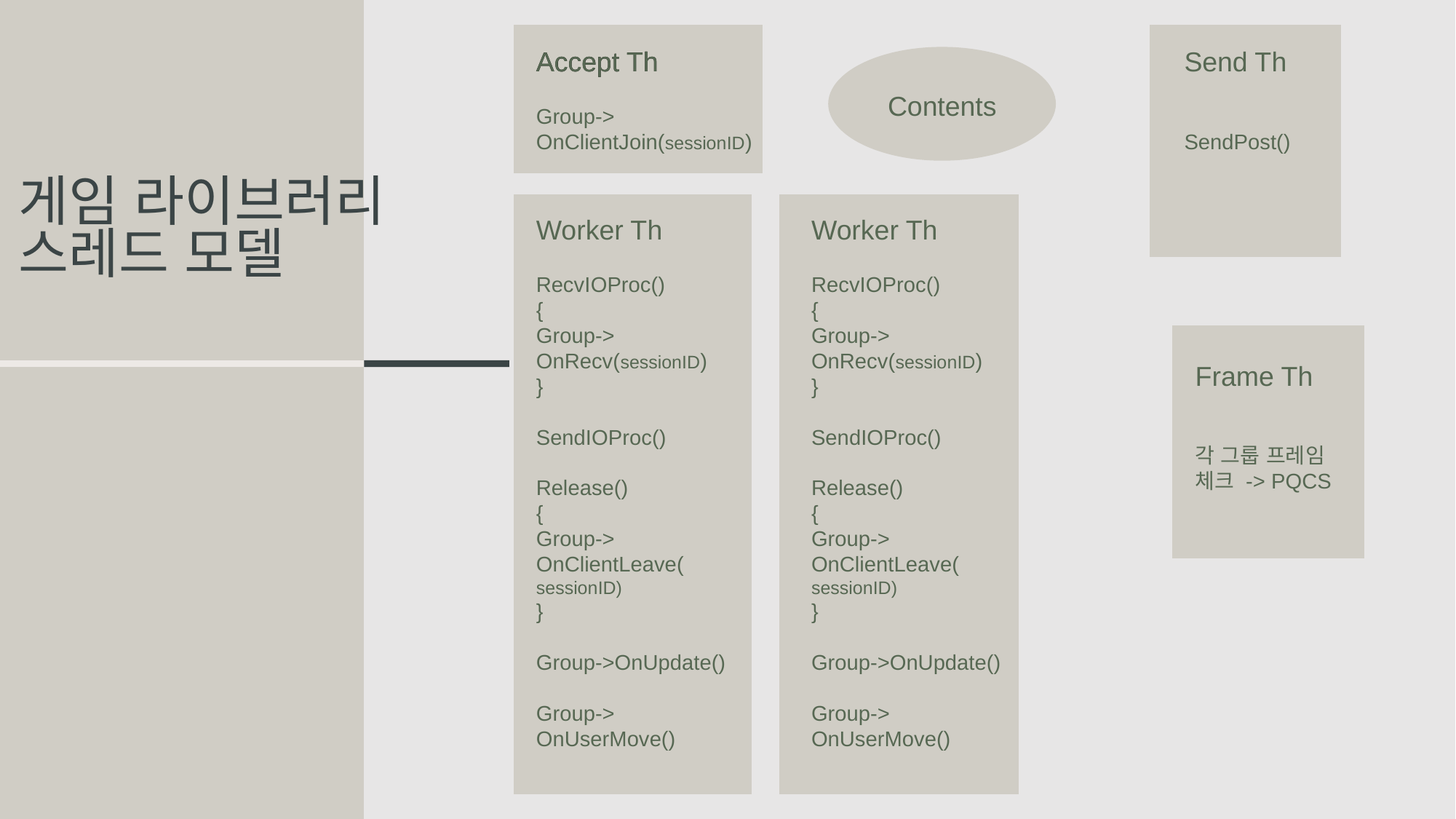

Accept Th
Accept Th

Group->
OnClientJoin(sessionID)

Send Th

SendPost()

Contents

# 게임 라이브러리 스레드 모델

Worker Th

RecvIOProc()
{
Group-> OnRecv(sessionID)
}

SendIOProc()

Release()
{
Group->
OnClientLeave(
sessionID)
}

Group->OnUpdate()

Group->
OnUserMove()
Worker Th

RecvIOProc()
{
Group->
OnRecv(sessionID)
}

SendIOProc()

Release()
{
Group->
OnClientLeave(
sessionID)
}

Group->OnUpdate()

Group->
OnUserMove()

Frame Th

각 그룹 프레임 체크 -> PQCS